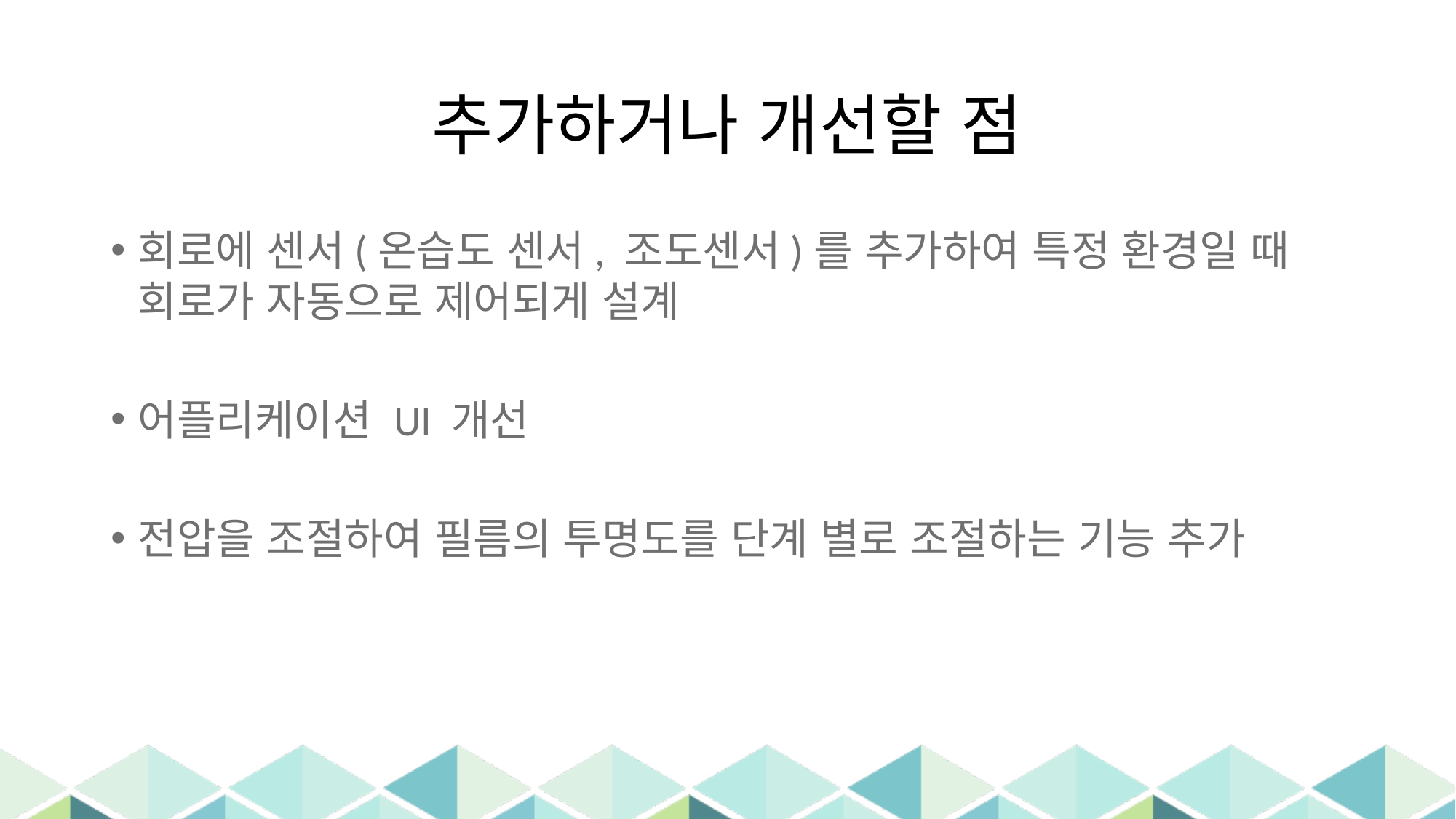

# 추가하거나 개선할 점
회로에 센서(온습도 센서, 조도센서)를 추가하여 특정 환경일 때 회로가 자동으로 제어되게 설계

어플리케이션 UI 개선

전압을 조절하여 필름의 투명도를 단계 별로 조절하는 기능 추가